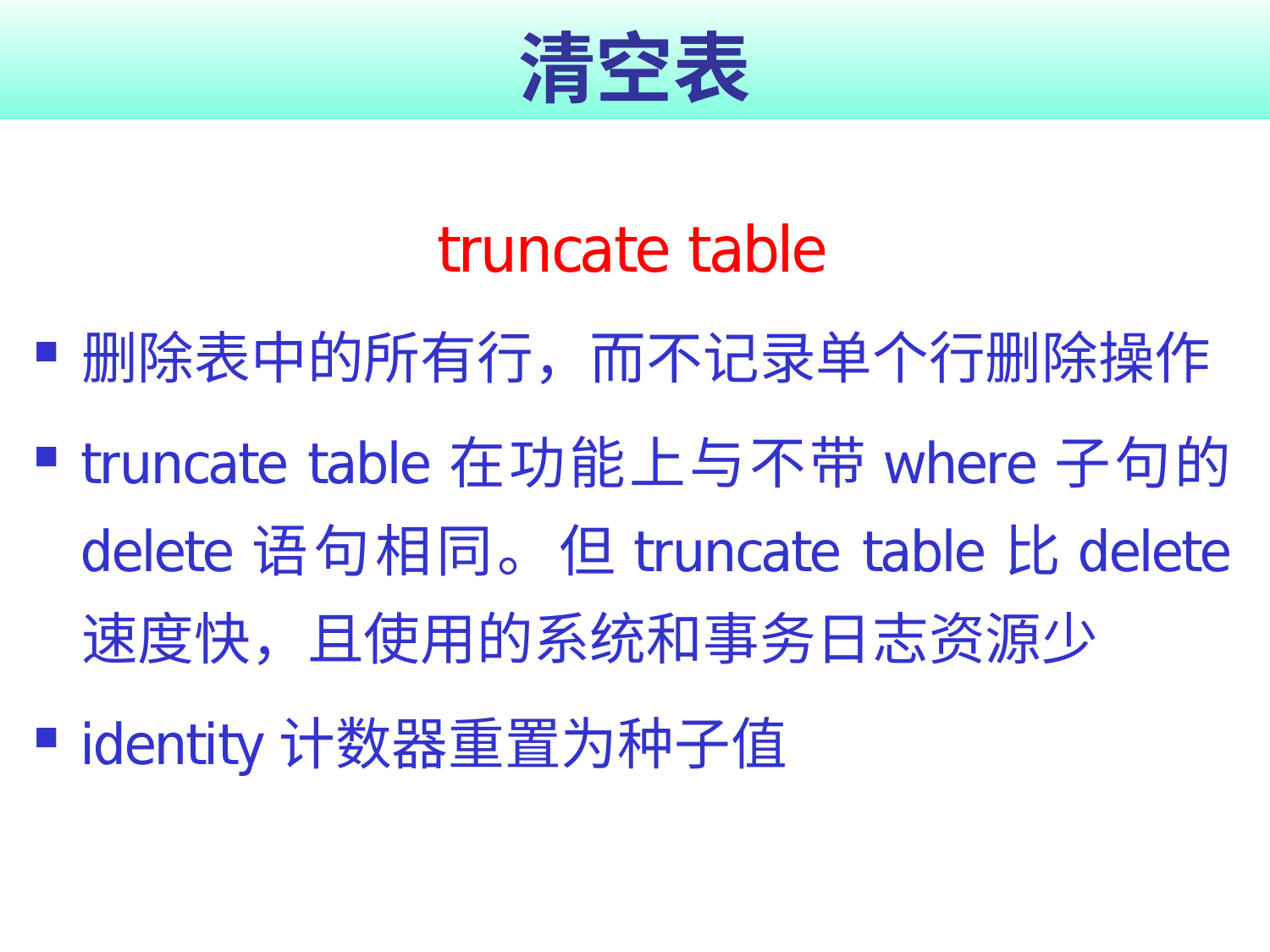

# 清空表
truncate table
删除表中的所有行，而不记录单个行删除操作
truncate table在功能上与不带where子句的 delete语句相同。但truncate table比delete 速度快，且使用的系统和事务日志资源少
identity计数器重置为种子值